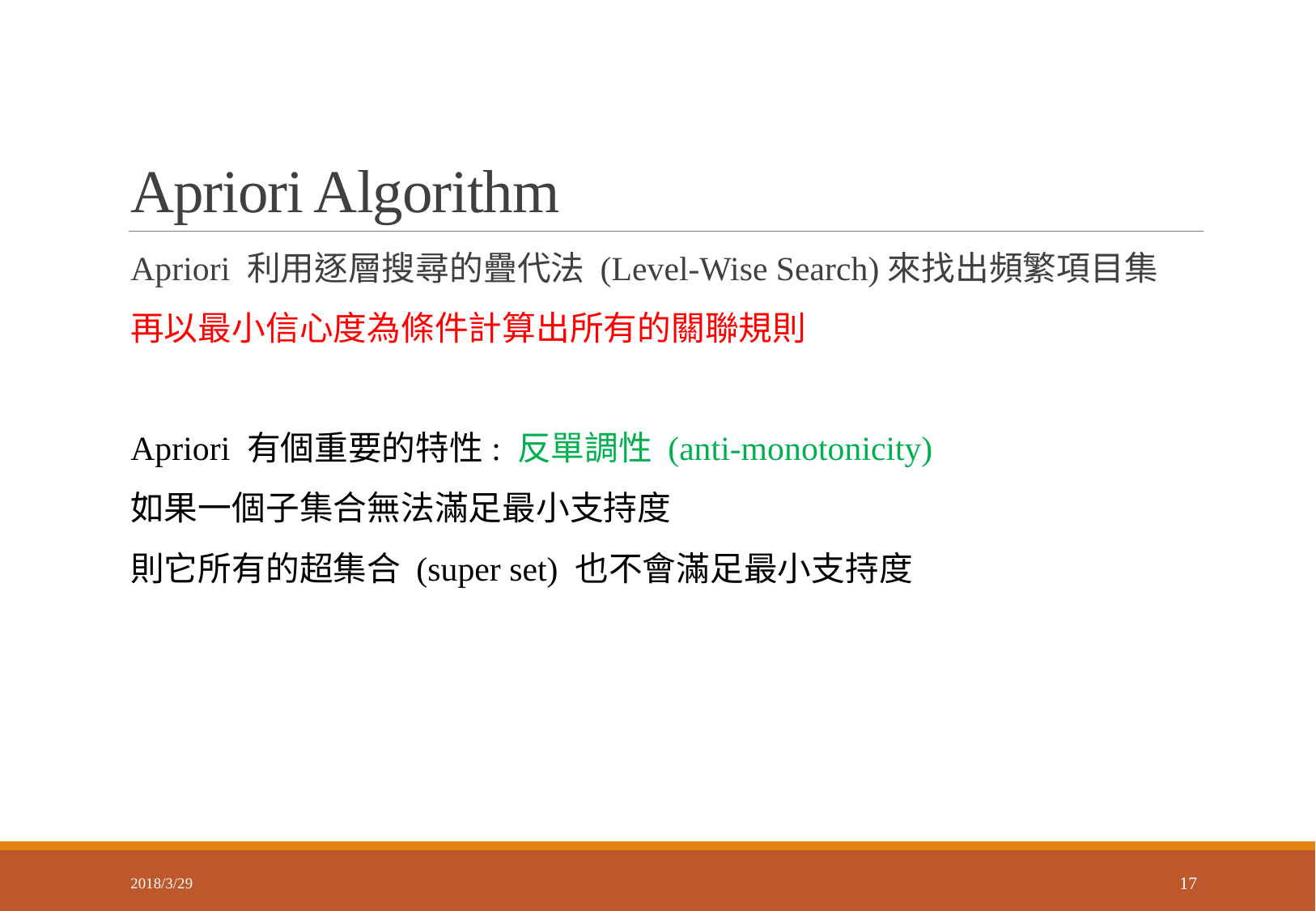

# Apriori Algorithm
Apriori 利用逐層搜尋的疊代法 (Level-Wise Search)來找出頻繁項目集
再以最小信心度為條件計算出所有的關聯規則

Apriori 有個重要的特性: 反單調性 (anti-monotonicity)
如果一個子集合無法滿足最小支持度
則它所有的超集合 (super set) 也不會滿足最小支持度

2018/3/29
17